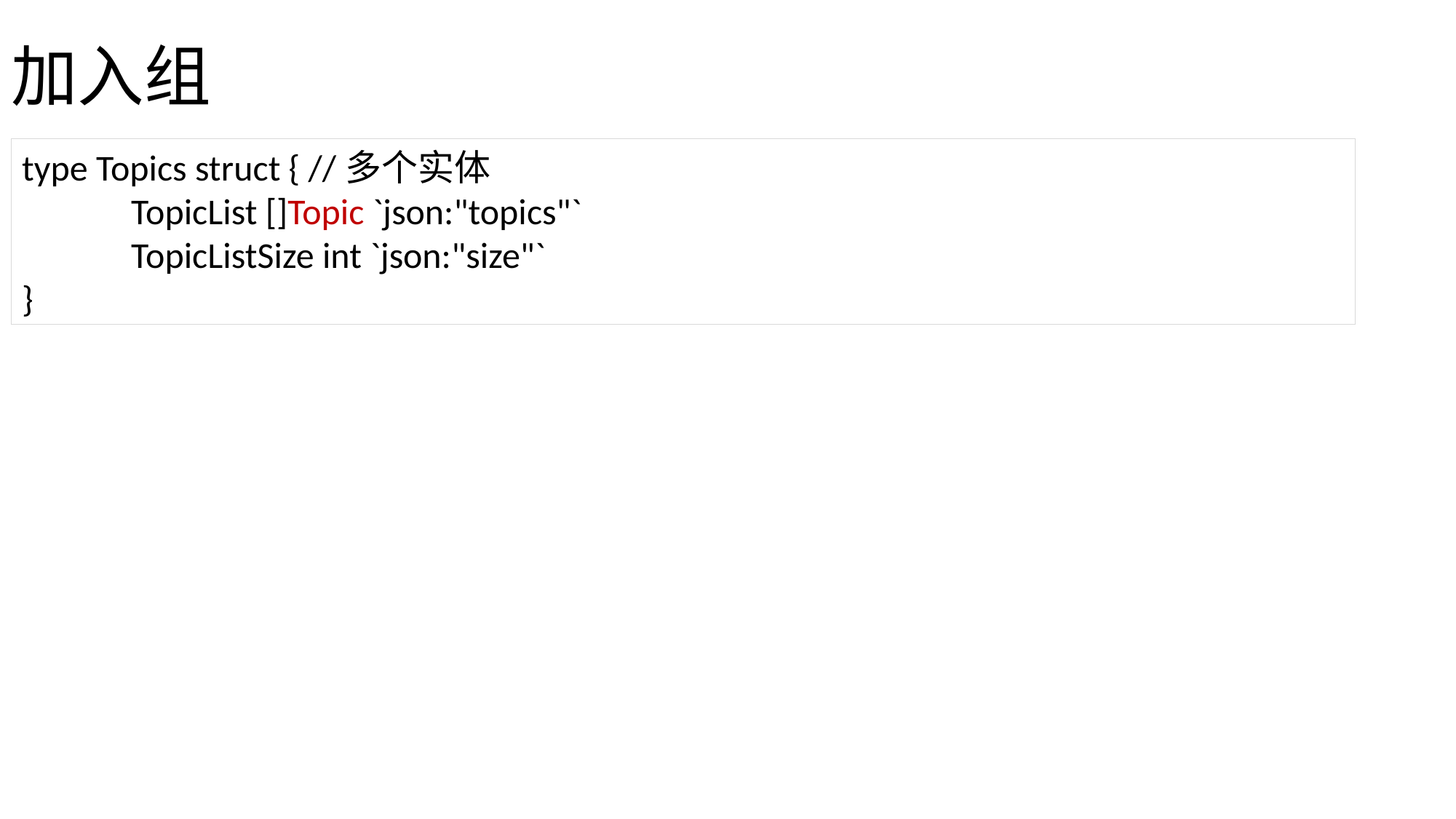

# 加入组
type Topics struct { //多个实体
	TopicList []Topic `json:"topics"`
	TopicListSize int `json:"size"`
}